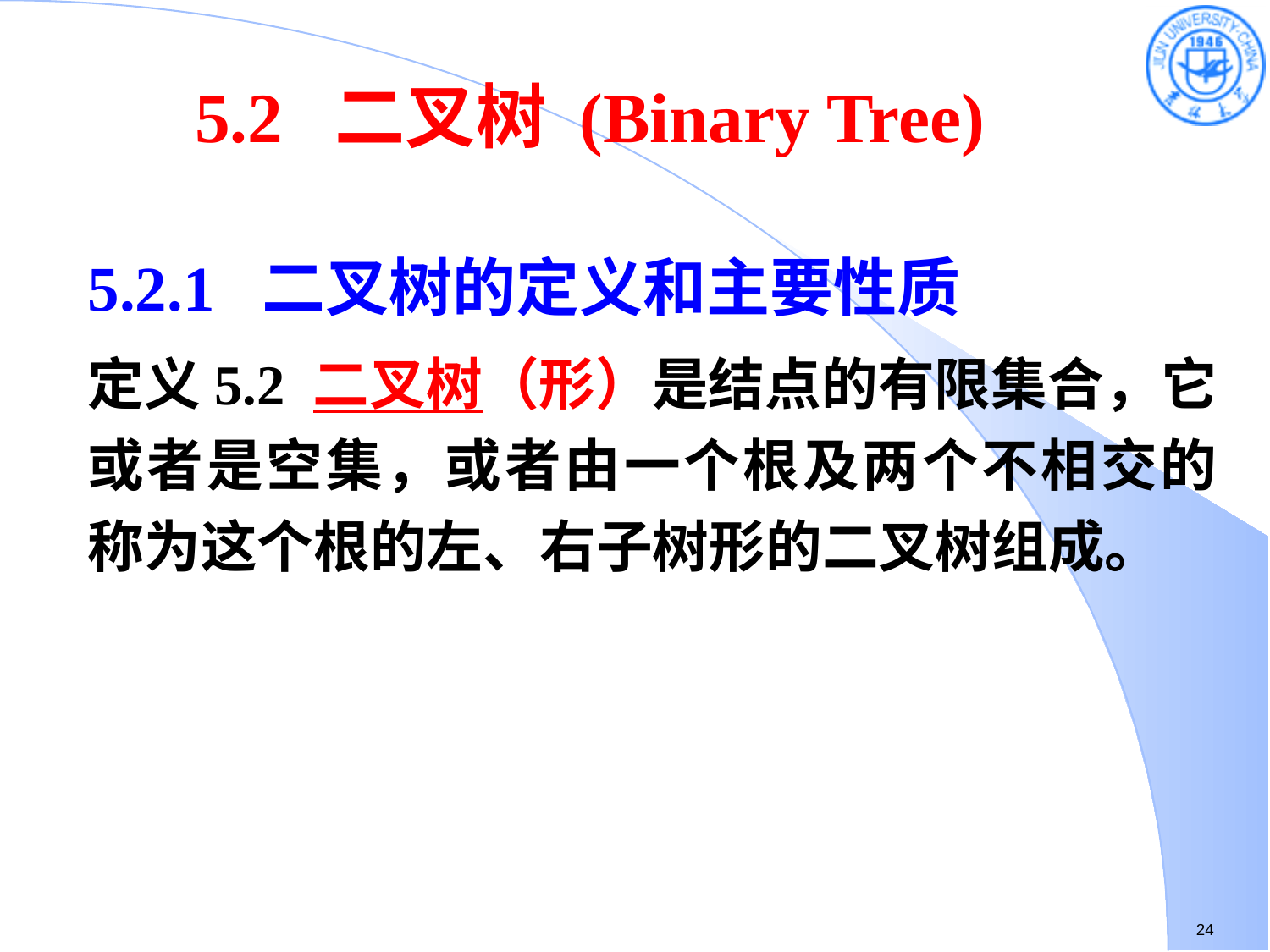

5.2  二叉树 (Binary Tree)
5.2.1  二叉树的定义和主要性质
定义5.2 二叉树（形）是结点的有限集合，它或者是空集，或者由一个根及两个不相交的称为这个根的左、右子树形的二叉树组成。